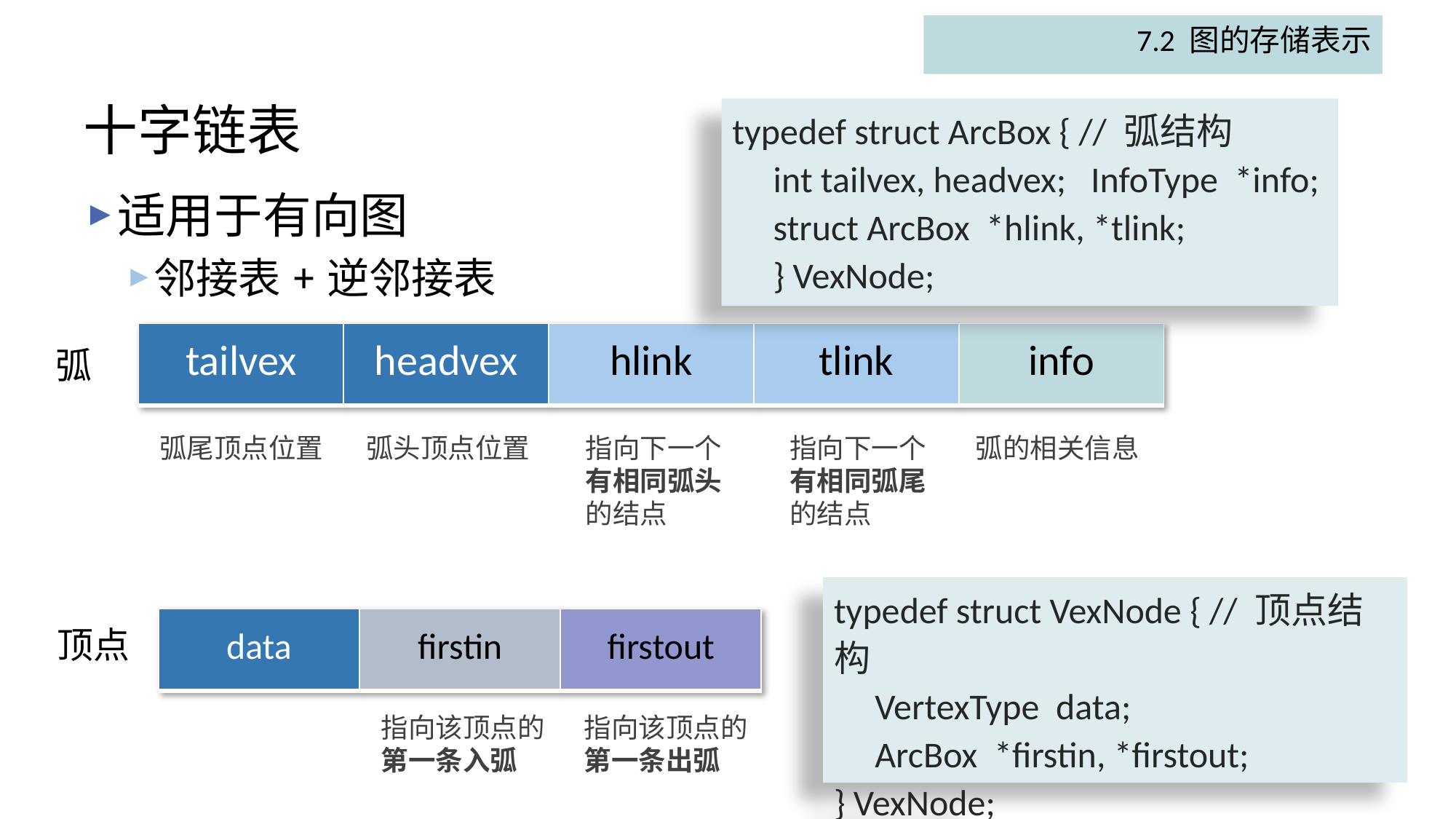

7.2 图的存储表示
# 十字链表
typedef struct ArcBox { // 弧结构
     int tailvex, headvex;   InfoType  *info;
     struct ArcBox  *hlink, *tlink;
     } VexNode;
适用于有向图
邻接表+逆邻接表
| tailvex | headvex | hlink | tlink | info |
| --- | --- | --- | --- | --- |
弧
弧尾顶点位置
弧头顶点位置
指向下一个有相同弧头的结点
指向下一个有相同弧尾的结点
弧的相关信息
typedef struct VexNode { // 顶点结构
     VertexType  data;
     ArcBox  *firstin, *firstout;
} VexNode;
| data | firstin | firstout |
| --- | --- | --- |
顶点
指向该顶点的第一条入弧
指向该顶点的第一条出弧